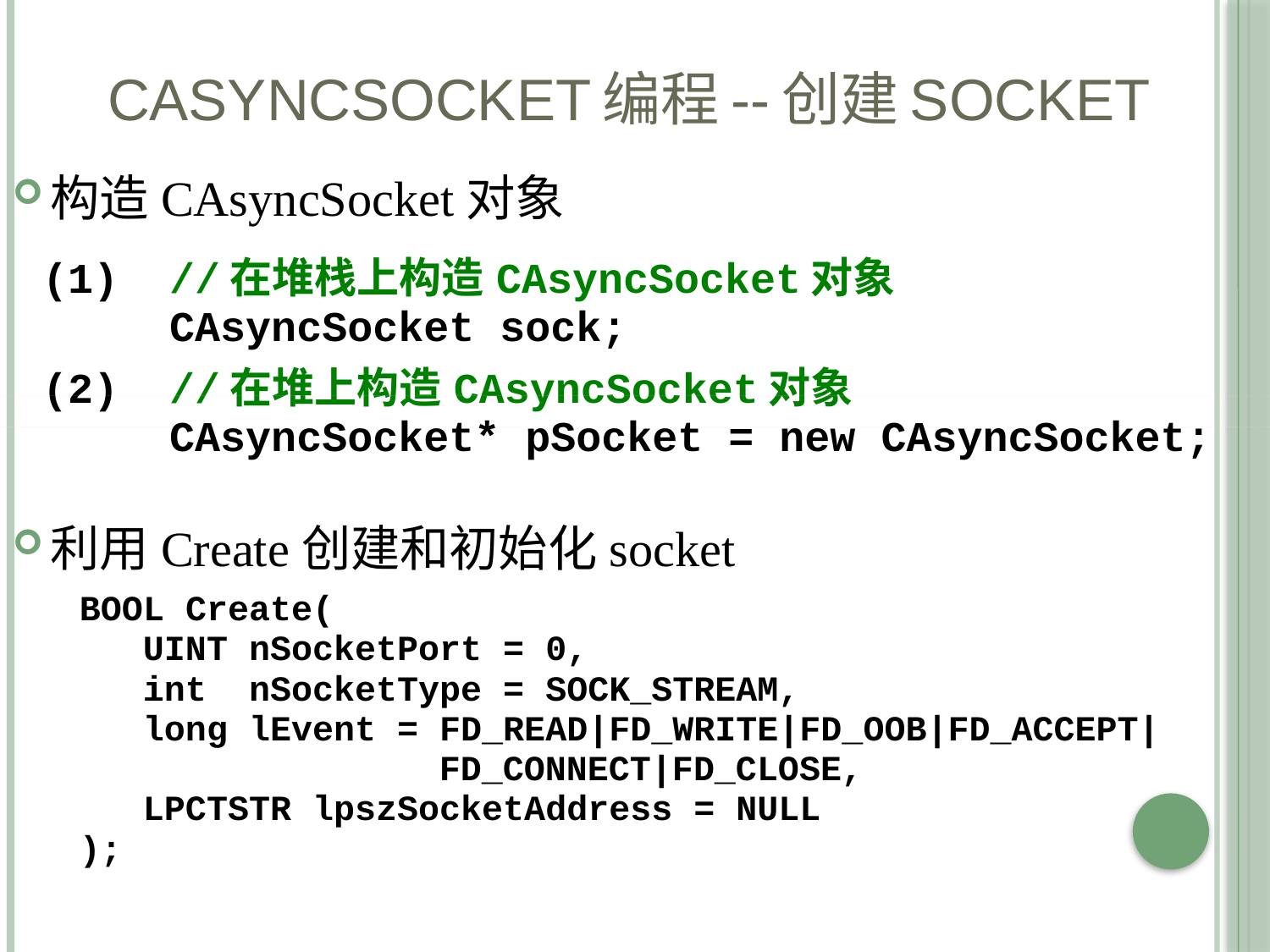

# CAsyncSocket编程--创建socket
构造CAsyncSocket对象

利用Create创建和初始化socket
| (1) //在堆栈上构造CAsyncSocket对象 CAsyncSocket sock; (2) //在堆上构造CAsyncSocket对象 CAsyncSocket\* pSocket = new CAsyncSocket; |
| --- |

| BOOL Create( UINT nSocketPort = 0, int nSocketType = SOCK\_STREAM, long lEvent = FD\_READ|FD\_WRITE|FD\_OOB|FD\_ACCEPT| FD\_CONNECT|FD\_CLOSE, LPCTSTR lpszSocketAddress = NULL ); |
| --- |